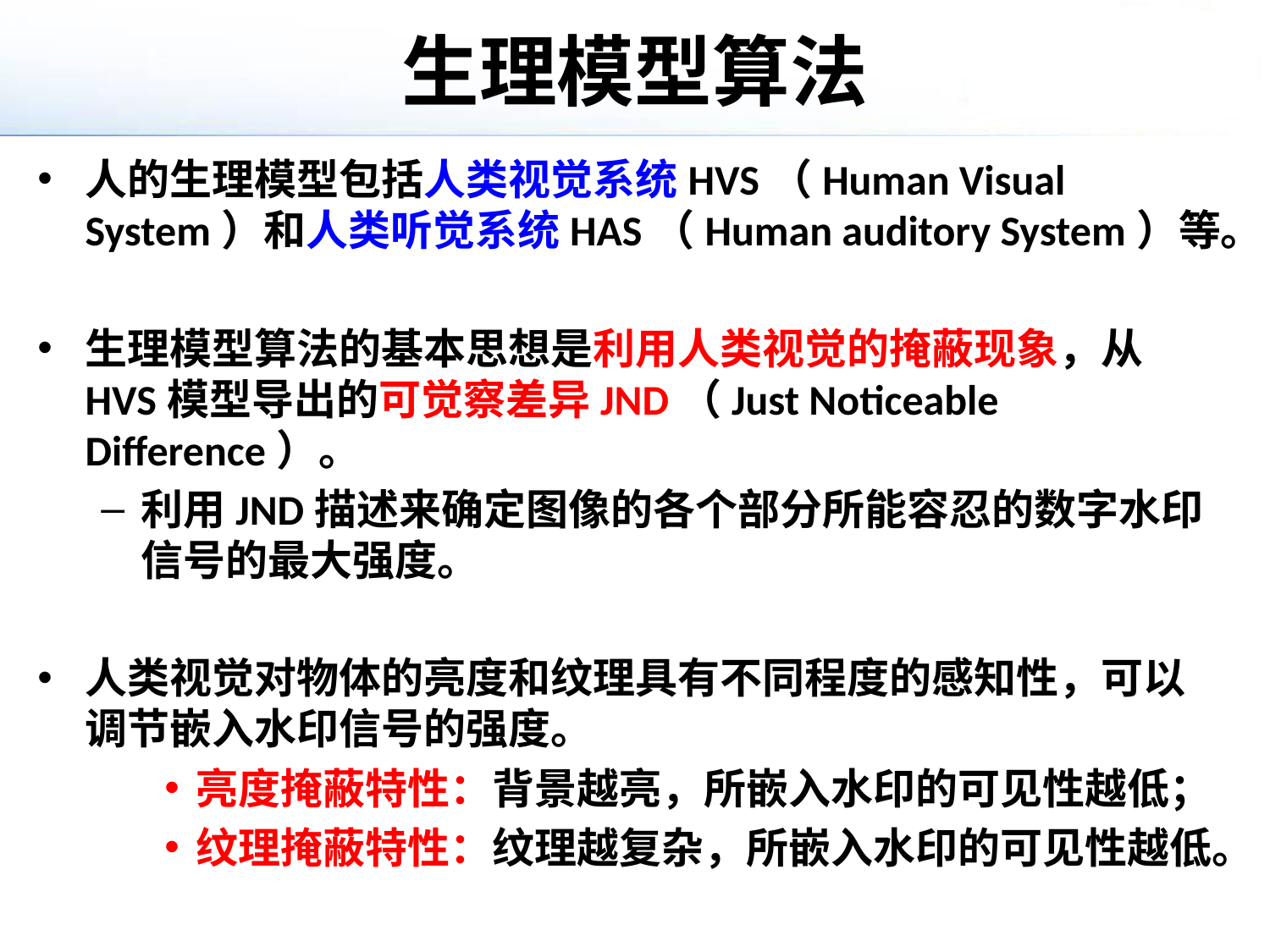

# 生理模型算法
人的生理模型包括人类视觉系统HVS（Human Visual System）和人类听觉系统HAS（Human auditory System）等。

生理模型算法的基本思想是利用人类视觉的掩蔽现象，从HVS模型导出的可觉察差异JND（Just Noticeable Difference）。
利用JND描述来确定图像的各个部分所能容忍的数字水印信号的最大强度。

人类视觉对物体的亮度和纹理具有不同程度的感知性，可以调节嵌入水印信号的强度。
亮度掩蔽特性：背景越亮，所嵌入水印的可见性越低；
纹理掩蔽特性：纹理越复杂，所嵌入水印的可见性越低。